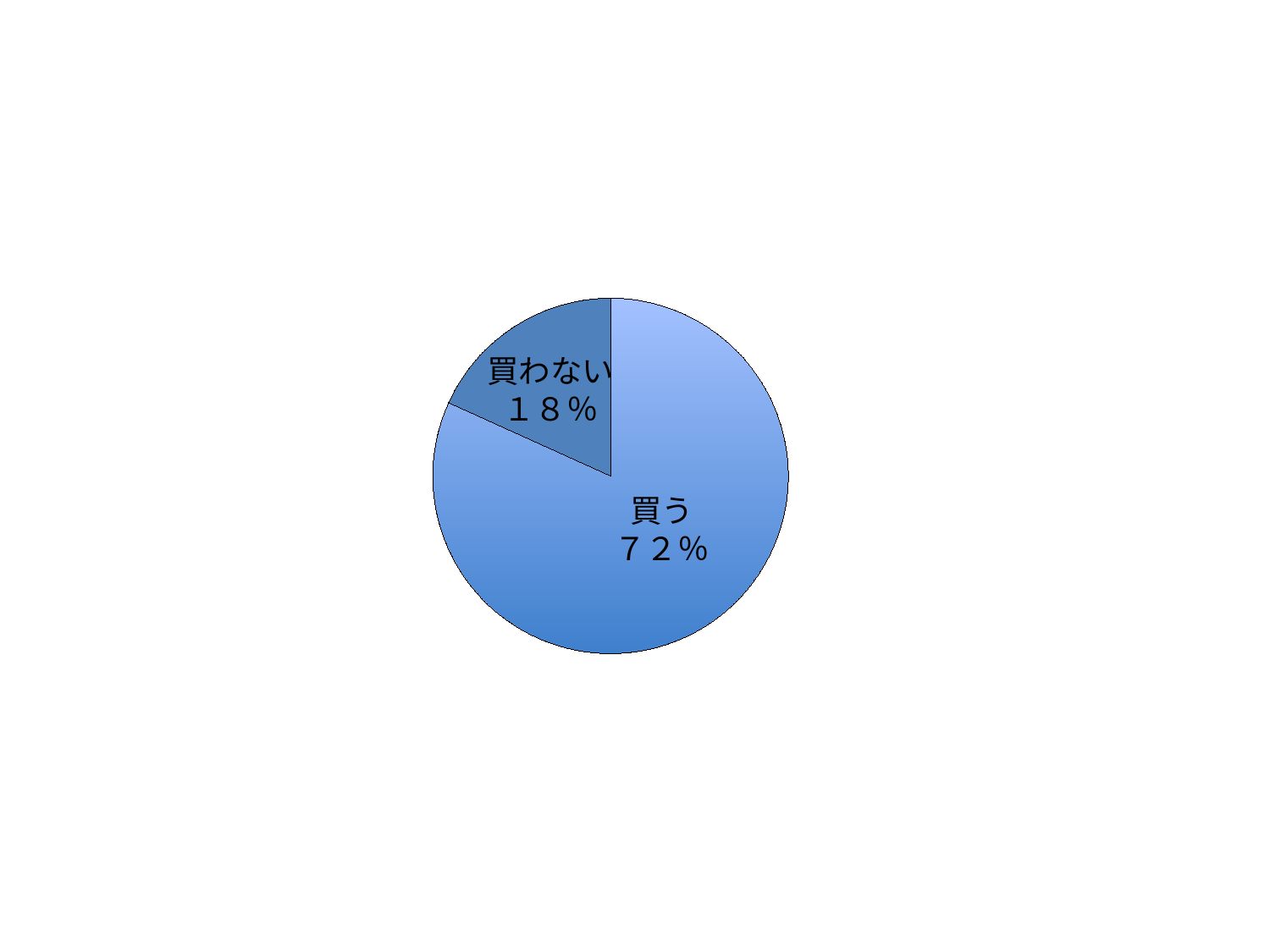

### Chart

| Category |  |
|---|---|
| 買わない | 2125345.0 |
| 買う | 473952.0 |

### Chart

| Category |
|---|
買わない
１８％
買う
７２％